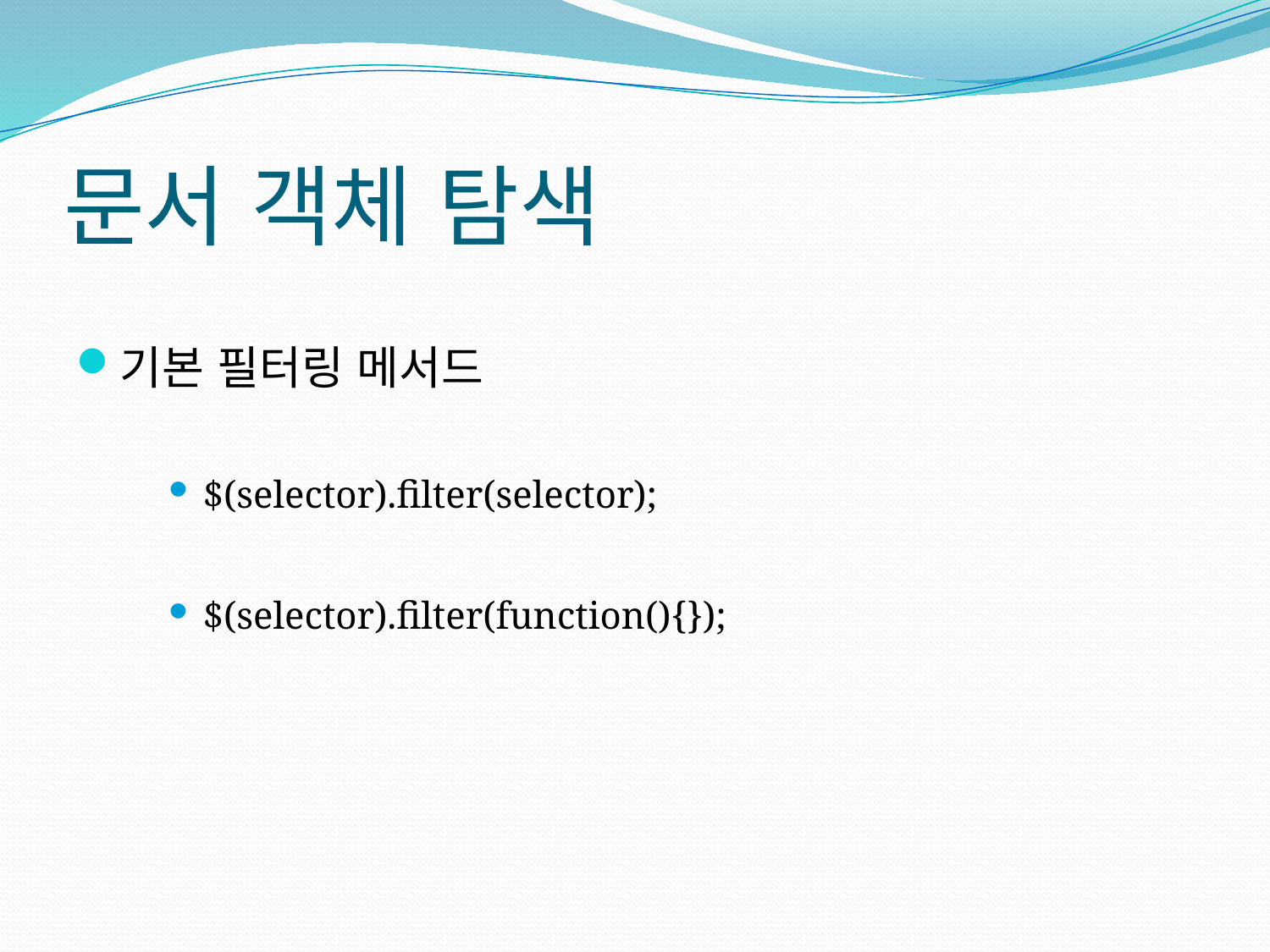

# 문서 객체 탐색

기본 필터링 메서드

$(selector).filter(selector);

$(selector).filter(function(){});